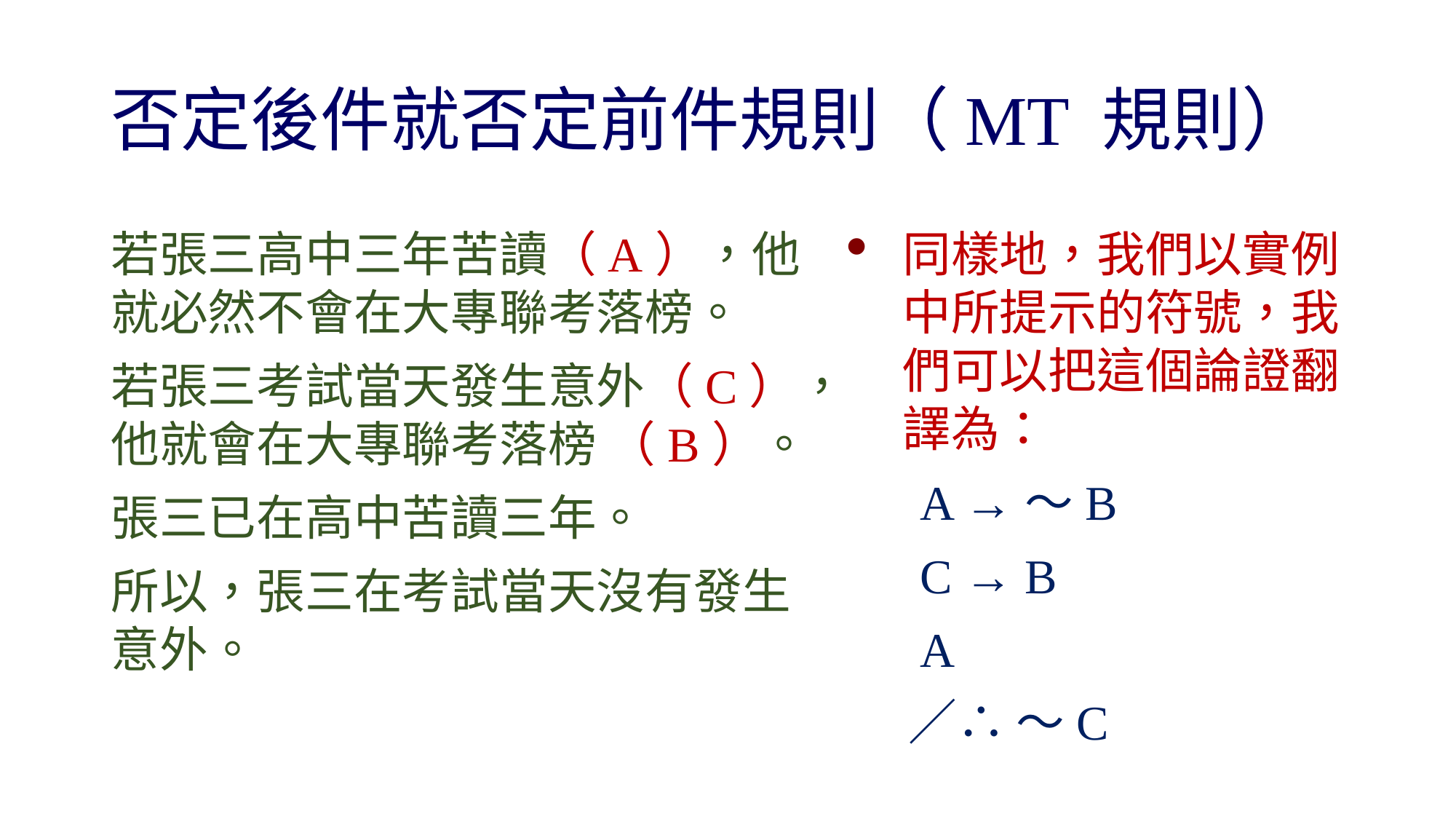

# 否定後件就否定前件規則（MT 規則）
若張三高中三年苦讀（A），他就必然不會在大專聯考落榜。
若張三考試當天發生意外（C），他就會在大專聯考落榜 （B）。
張三已在高中苦讀三年。
所以，張三在考試當天沒有發生意外。

同樣地，我們以實例中所提示的符號，我們可以把這個論證翻譯為：
　 A →～B
　 C → B
　 A
　 ／∴ ～C